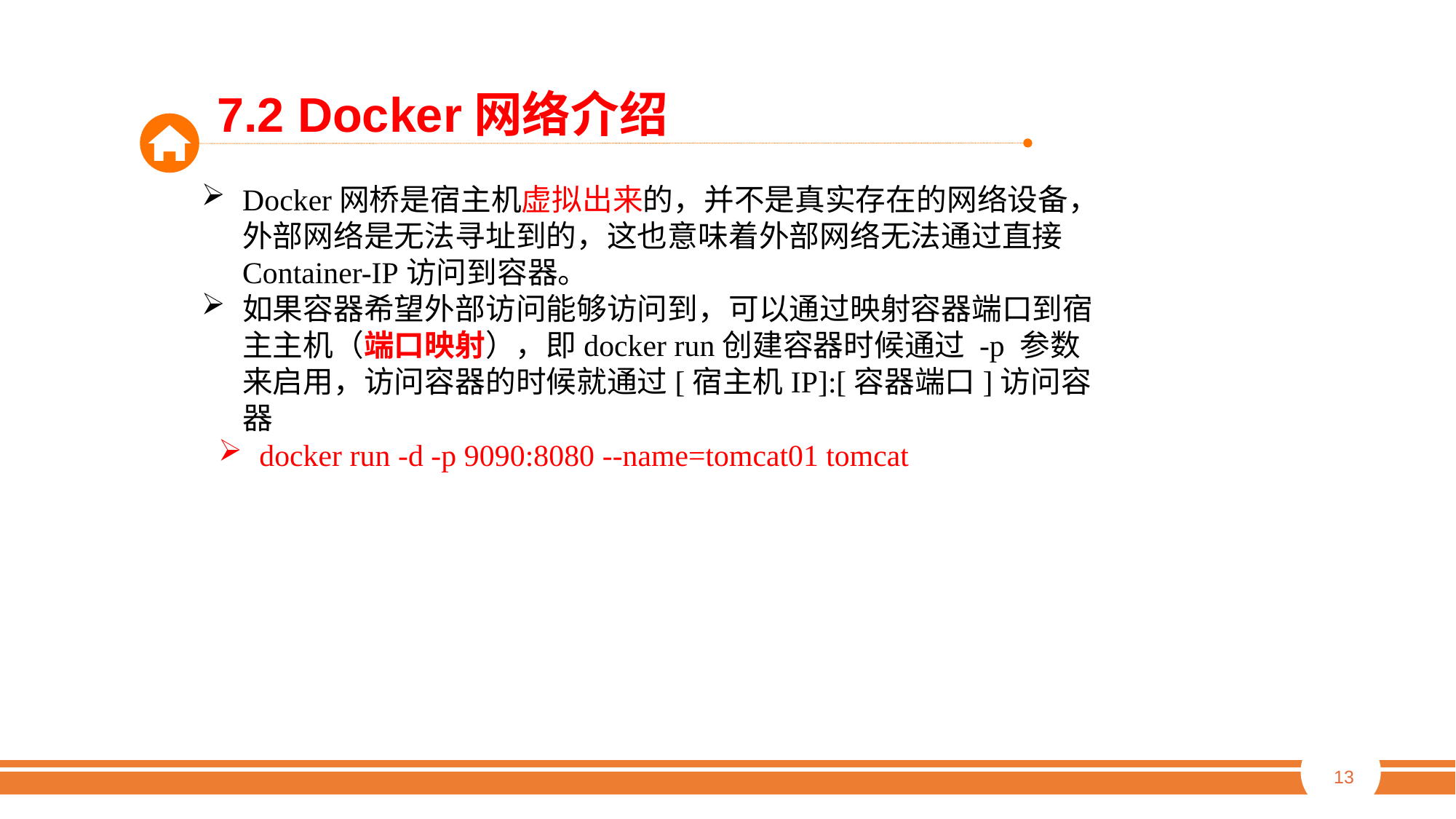

7.2 Docker网络介绍
Docker网桥是宿主机虚拟出来的，并不是真实存在的网络设备，外部网络是无法寻址到的，这也意味着外部网络无法通过直接Container-IP访问到容器。
如果容器希望外部访问能够访问到，可以通过映射容器端口到宿主主机（端口映射），即docker run创建容器时候通过 -p 参数来启用，访问容器的时候就通过[宿主机IP]:[容器端口]访问容器
docker run -d -p 9090:8080 --name=tomcat01 tomcat
13